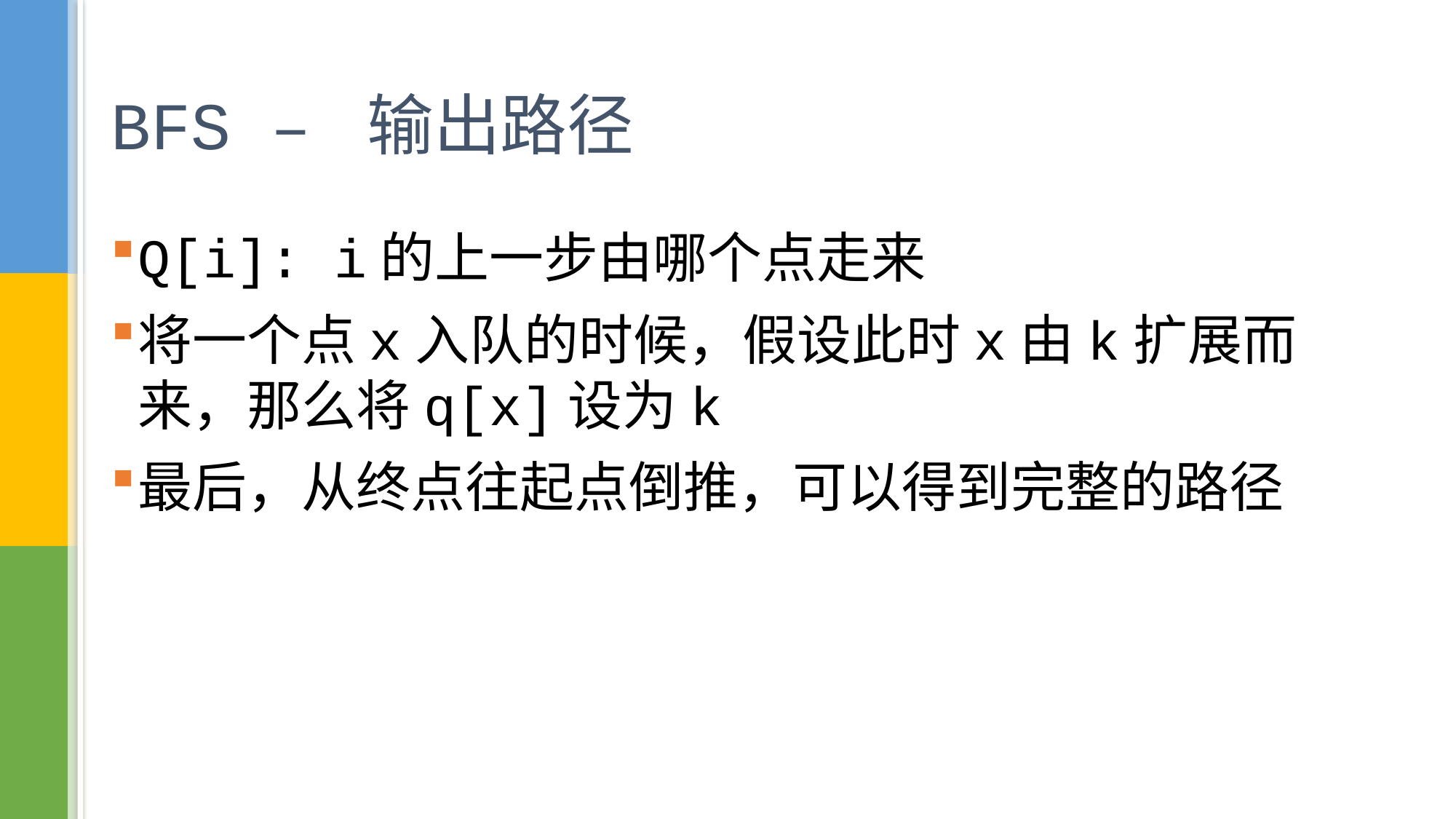

# BFS – 输出路径
Q[i]: i的上一步由哪个点走来
将一个点x入队的时候，假设此时x由k扩展而来，那么将q[x]设为k
最后，从终点往起点倒推，可以得到完整的路径